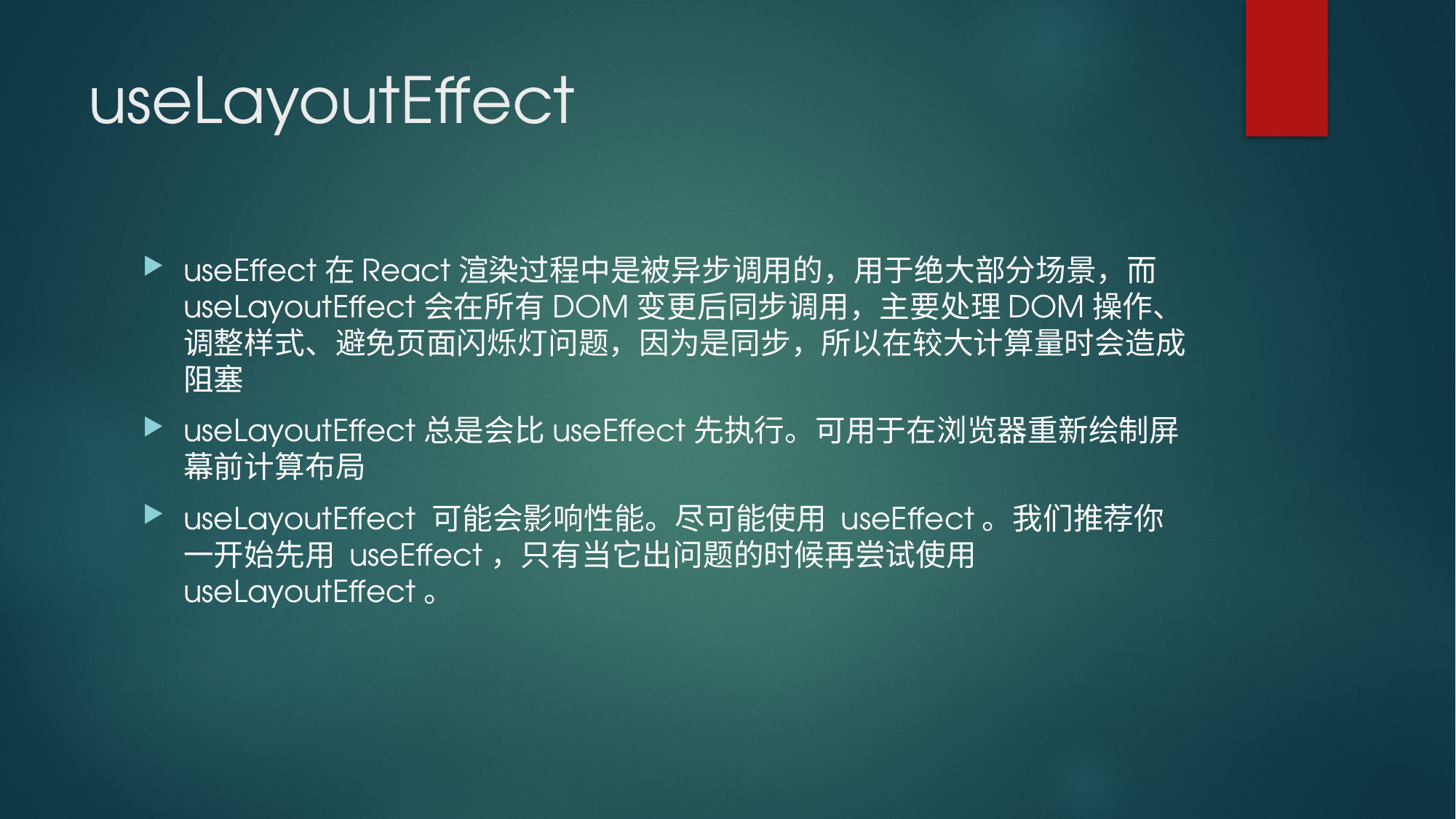

# useLayoutEffect
useEffect在React渲染过程中是被异步调用的，用于绝大部分场景，而useLayoutEffect会在所有DOM变更后同步调用，主要处理DOM操作、调整样式、避免页面闪烁灯问题，因为是同步，所以在较大计算量时会造成阻塞
useLayoutEffect总是会比useEffect先执行。可用于在浏览器重新绘制屏幕前计算布局
useLayoutEffect 可能会影响性能。尽可能使用 useEffect。我们推荐你一开始先用 useEffect，只有当它出问题的时候再尝试使用 useLayoutEffect。